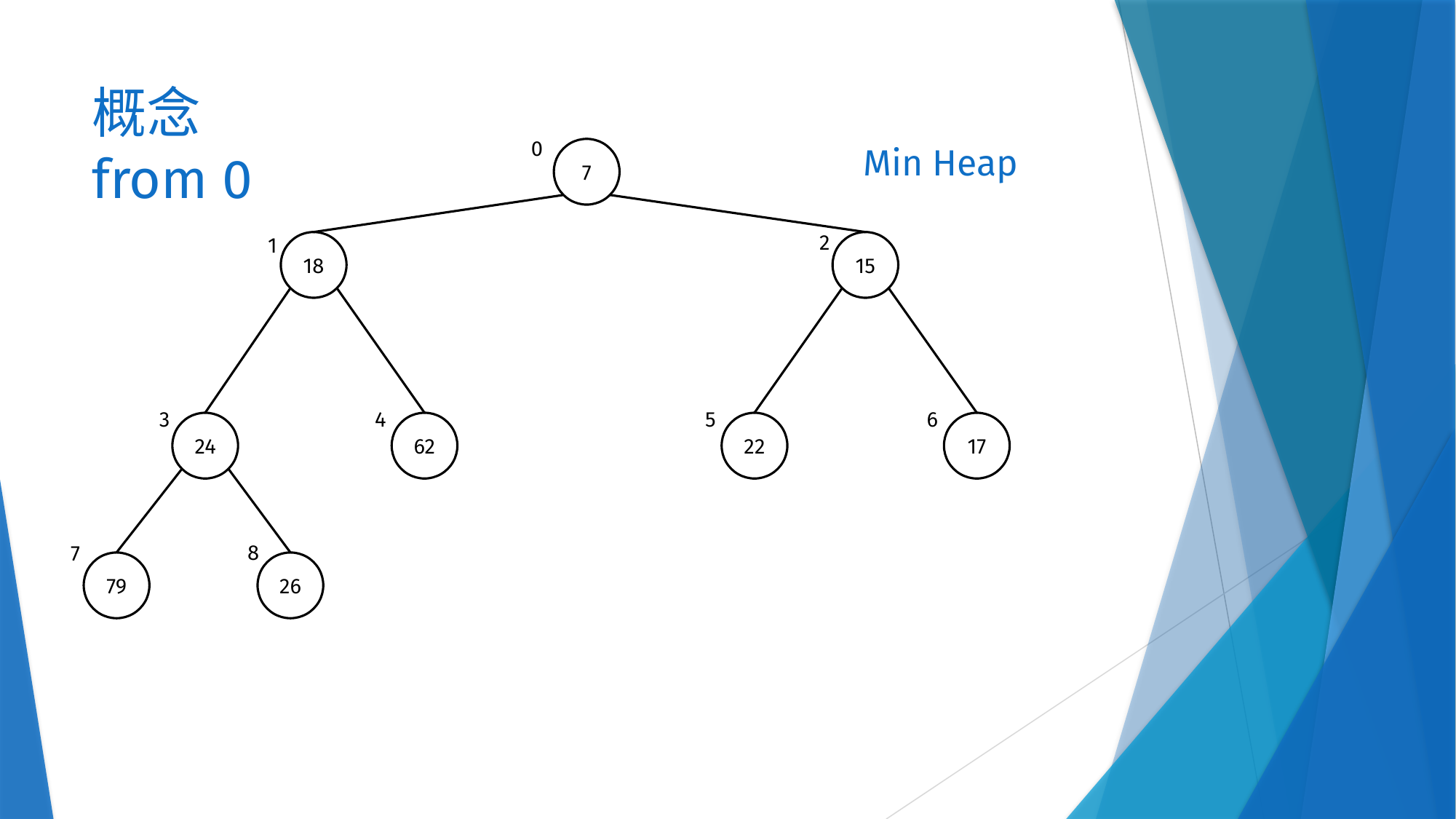

# 概念 from 0
0
Min Heap
7
2
1
18
15
4
5
6
3
62
24
17
22
8
7
26
79